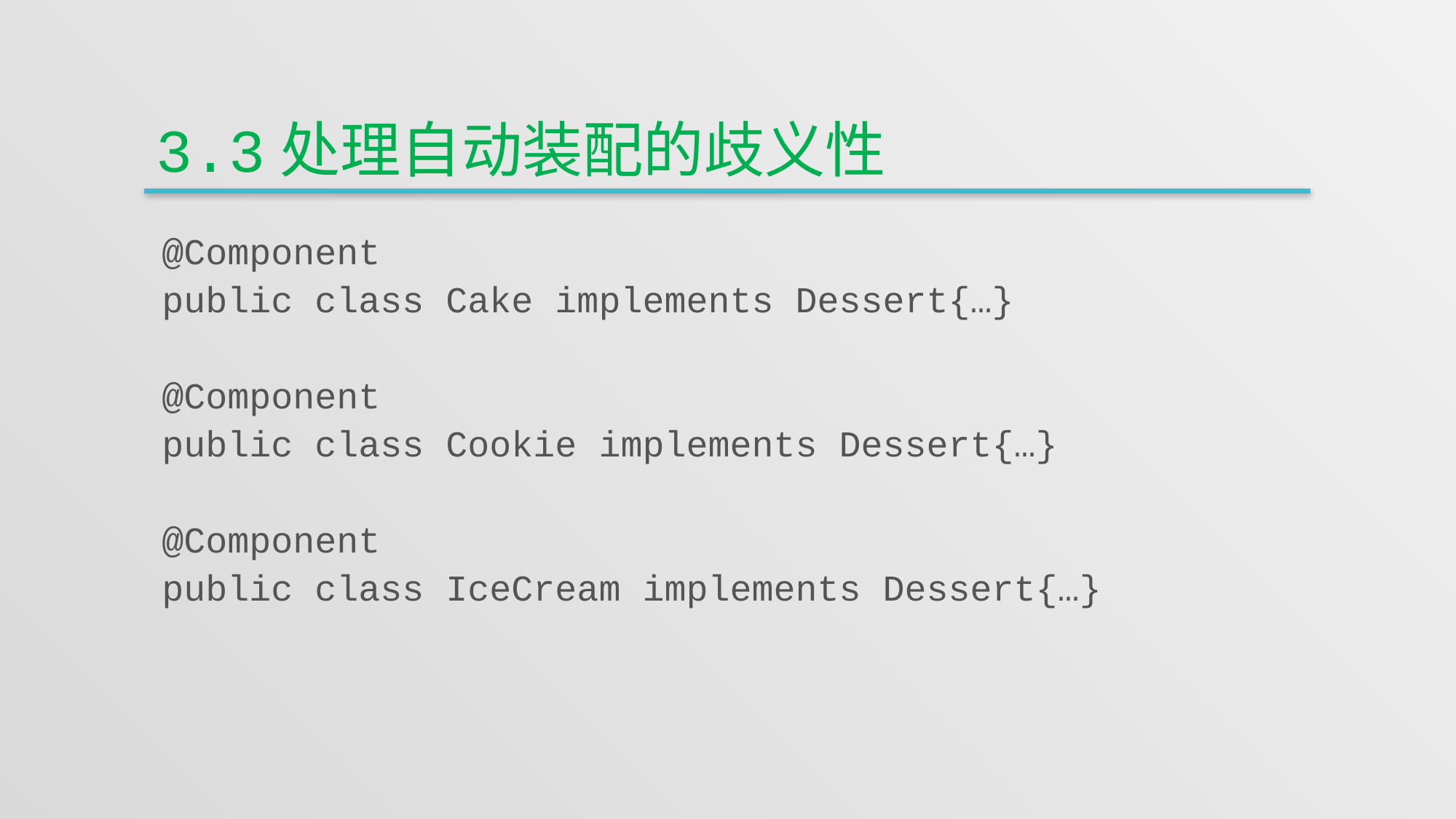

# 3.3处理自动装配的歧义性
@Component
public class Cake implements Dessert{…}

@Component
public class Cookie implements Dessert{…}

@Component
public class IceCream implements Dessert{…}